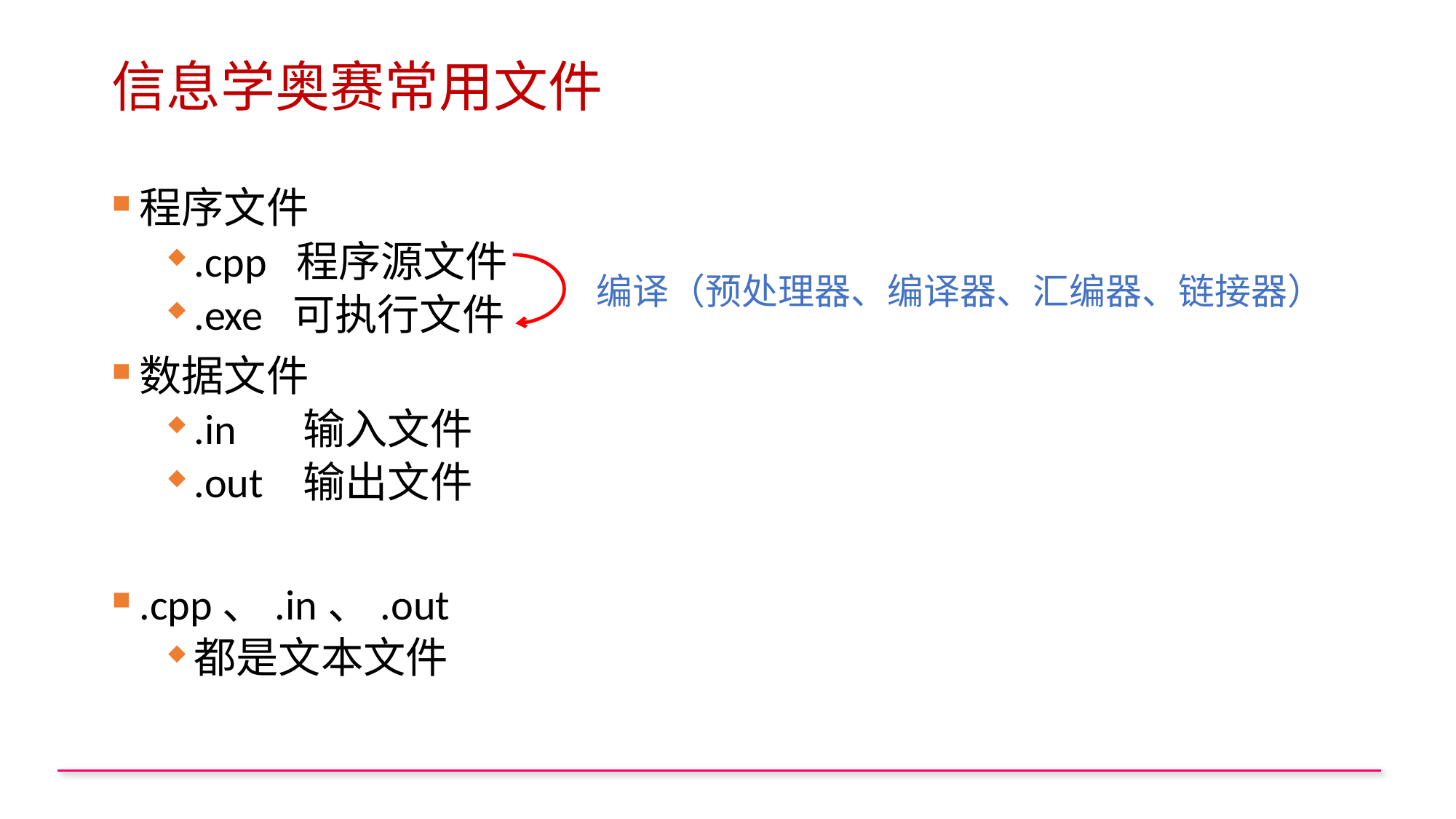

# 信息学奥赛常用文件
程序文件
.cpp  程序源文件
.exe  可执行文件
数据文件
.in	输入文件
.out	输出文件

.cpp、.in、.out
都是文本文件

编译（预处理器、编译器、汇编器、链接器）